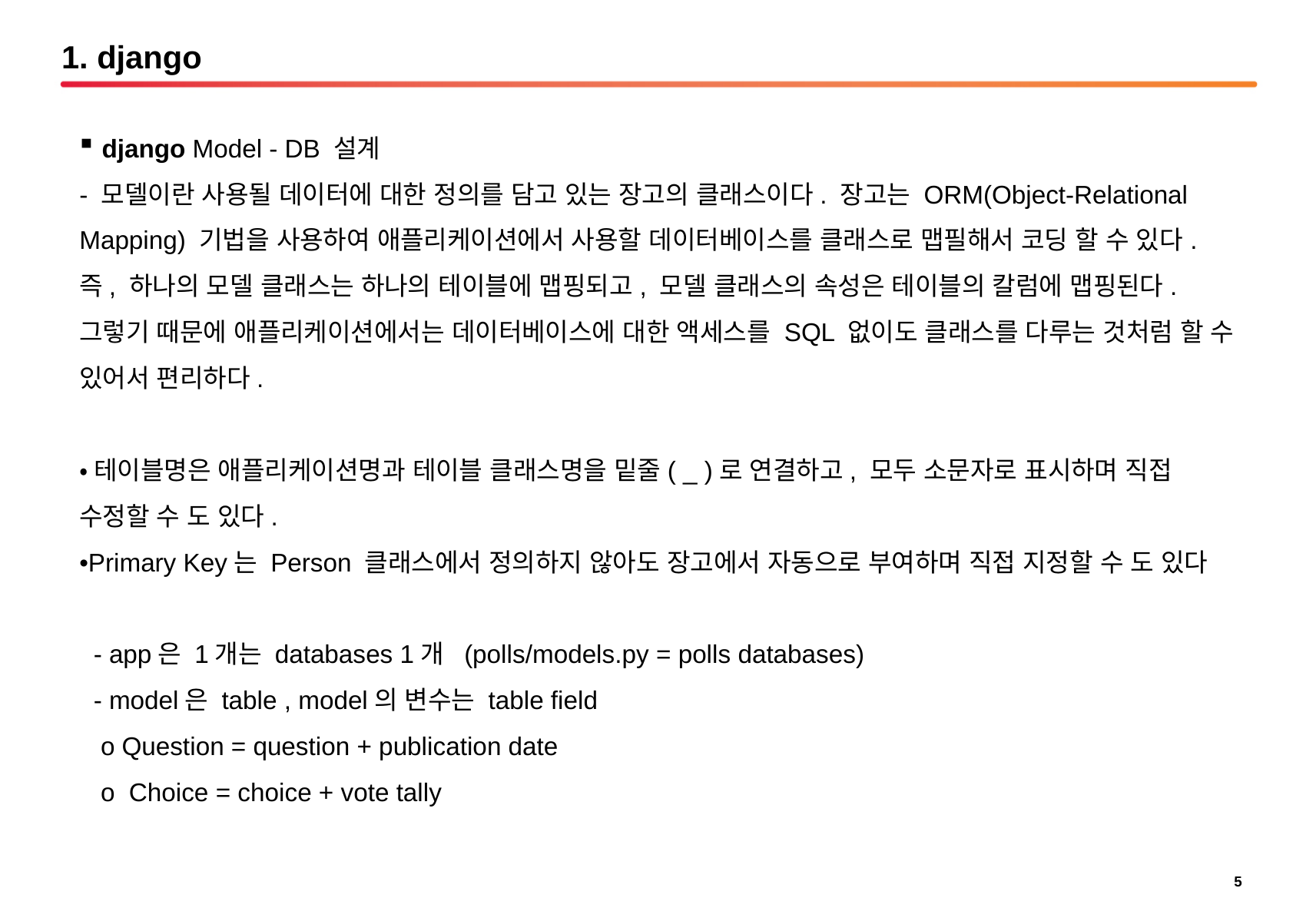

# 1. django
django Model - DB 설계
- 모델이란 사용될 데이터에 대한 정의를 담고 있는 장고의 클래스이다. 장고는 ORM(Object-Relational Mapping) 기법을 사용하여 애플리케이션에서 사용할 데이터베이스를 클래스로 맵필해서 코딩 할 수 있다. 즉, 하나의 모델 클래스는 하나의 테이블에 맵핑되고, 모델 클래스의 속성은 테이블의 칼럼에 맵핑된다. 그렇기 때문에 애플리케이션에서는 데이터베이스에 대한 액세스를 SQL 없이도 클래스를 다루는 것처럼 할 수 있어서 편리하다.

•테이블명은 애플리케이션명과 테이블 클래스명을 밑줄( _ )로 연결하고, 모두 소문자로 표시하며 직접 수정할 수 도 있다.
•Primary Key는 Person 클래스에서 정의하지 않아도 장고에서 자동으로 부여하며 직접 지정할 수 도 있다

  - app은 1개는 databases 1개  (polls/models.py = polls databases)
  - model은 table , model의 변수는 table field
   o Question = question + publication date
   o  Choice = choice + vote tally